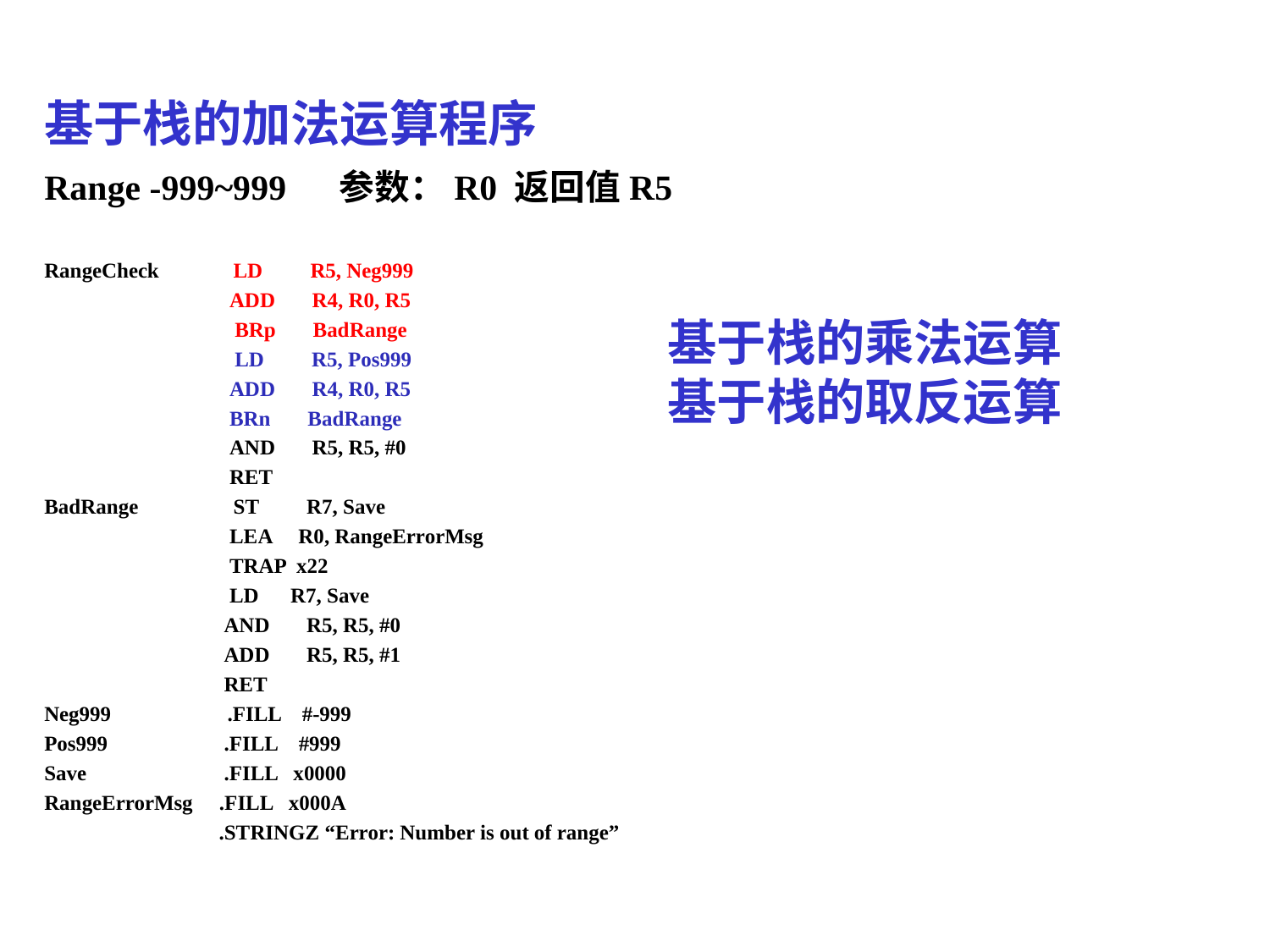

# 基于栈的加法运算程序
Range -999~999     参数：R0 返回值R5
RangeCheck              LD         R5, Neg999
                                   ADD       R4, R0, R5
                                    BRp       BadRange
                                    LD         R5, Pos999
                                   ADD       R4, R0, R5
                                   BRn       BadRange
                                   AND       R5, R5, #0
                                   RET
BadRange                  ST         R7, Save
                                   LEA     R0, RangeErrorMsg
                                   TRAP  x22
                                   LD      R7, Save
                                  AND       R5, R5, #0
                                  ADD       R5, R5, #1
                                  RET
Neg999                      .FILL    #-999
Pos999                      .FILL    #999
Save                          .FILL   x0000
RangeErrorMsg     .FILL   x000A
                                 .STRINGZ “Error: Number is out of range”

基于栈的乘法运算
基于栈的取反运算